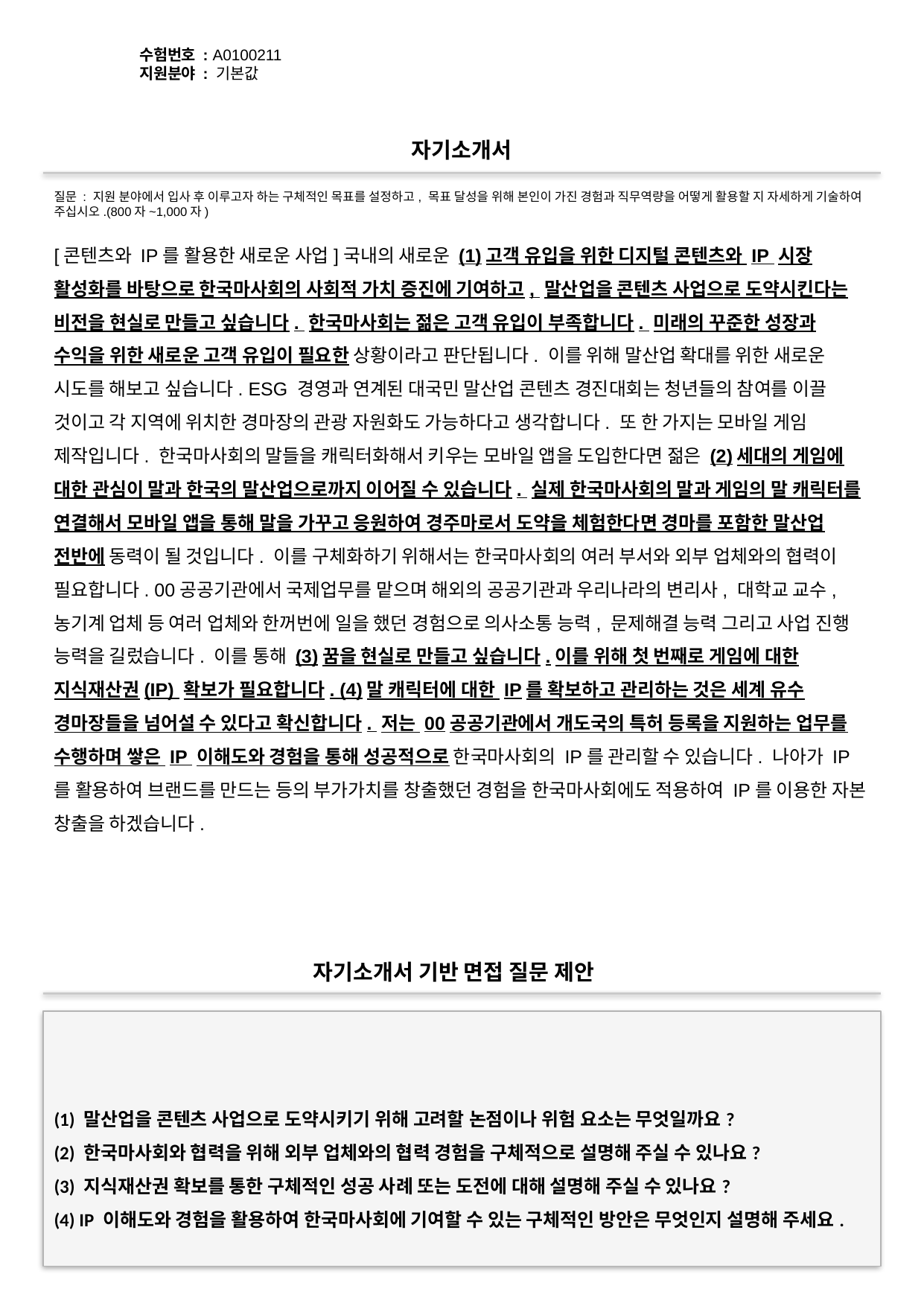

수험번호 : A0100211
지원분야 : 기본값
#

자기소개서

질문 : 지원 분야에서 입사 후 이루고자 하는 구체적인 목표를 설정하고, 목표 달성을 위해 본인이 가진 경험과 직무역량을 어떻게 활용할 지 자세하게 기술하여 주십시오.(800자~1,000자)

[콘텐츠와 IP를 활용한 새로운 사업]국내의 새로운 (1)고객 유입을 위한 디지털 콘텐츠와 IP 시장 활성화를 바탕으로 한국마사회의 사회적 가치 증진에 기여하고, 말산업을 콘텐츠 사업으로 도약시킨다는 비전을 현실로 만들고 싶습니다. 한국마사회는 젊은 고객 유입이 부족합니다. 미래의 꾸준한 성장과 수익을 위한 새로운 고객 유입이 필요한 상황이라고 판단됩니다. 이를 위해 말산업 확대를 위한 새로운 시도를 해보고 싶습니다. ESG 경영과 연계된 대국민 말산업 콘텐츠 경진대회는 청년들의 참여를 이끌 것이고 각 지역에 위치한 경마장의 관광 자원화도 가능하다고 생각합니다. 또 한 가지는 모바일 게임 제작입니다. 한국마사회의 말들을 캐릭터화해서 키우는 모바일 앱을 도입한다면 젊은 (2)세대의 게임에 대한 관심이 말과 한국의 말산업으로까지 이어질 수 있습니다. 실제 한국마사회의 말과 게임의 말 캐릭터를 연결해서 모바일 앱을 통해 말을 가꾸고 응원하여 경주마로서 도약을 체험한다면 경마를 포함한 말산업 전반에 동력이 될 것입니다. 이를 구체화하기 위해서는 한국마사회의 여러 부서와 외부 업체와의 협력이 필요합니다. 00공공기관에서 국제업무를 맡으며 해외의 공공기관과 우리나라의 변리사, 대학교 교수, 농기계 업체 등 여러 업체와 한꺼번에 일을 했던 경험으로 의사소통 능력, 문제해결 능력 그리고 사업 진행 능력을 길렀습니다. 이를 통해 (3)꿈을 현실로 만들고 싶습니다.이를 위해 첫 번째로 게임에 대한 지식재산권(IP) 확보가 필요합니다. (4)말 캐릭터에 대한 IP를 확보하고 관리하는 것은 세계 유수 경마장들을 넘어설 수 있다고 확신합니다. 저는 00공공기관에서 개도국의 특허 등록을 지원하는 업무를 수행하며 쌓은 IP 이해도와 경험을 통해 성공적으로 한국마사회의 IP를 관리할 수 있습니다. 나아가 IP를 활용하여 브랜드를 만드는 등의 부가가치를 창출했던 경험을 한국마사회에도 적용하여 IP를 이용한 자본 창출을 하겠습니다.

자기소개서 기반 면접 질문 제안

(1) 말산업을 콘텐츠 사업으로 도약시키기 위해 고려할 논점이나 위험 요소는 무엇일까요?
(2) 한국마사회와 협력을 위해 외부 업체와의 협력 경험을 구체적으로 설명해 주실 수 있나요?
(3) 지식재산권 확보를 통한 구체적인 성공 사례 또는 도전에 대해 설명해 주실 수 있나요?
(4) IP 이해도와 경험을 활용하여 한국마사회에 기여할 수 있는 구체적인 방안은 무엇인지 설명해 주세요.